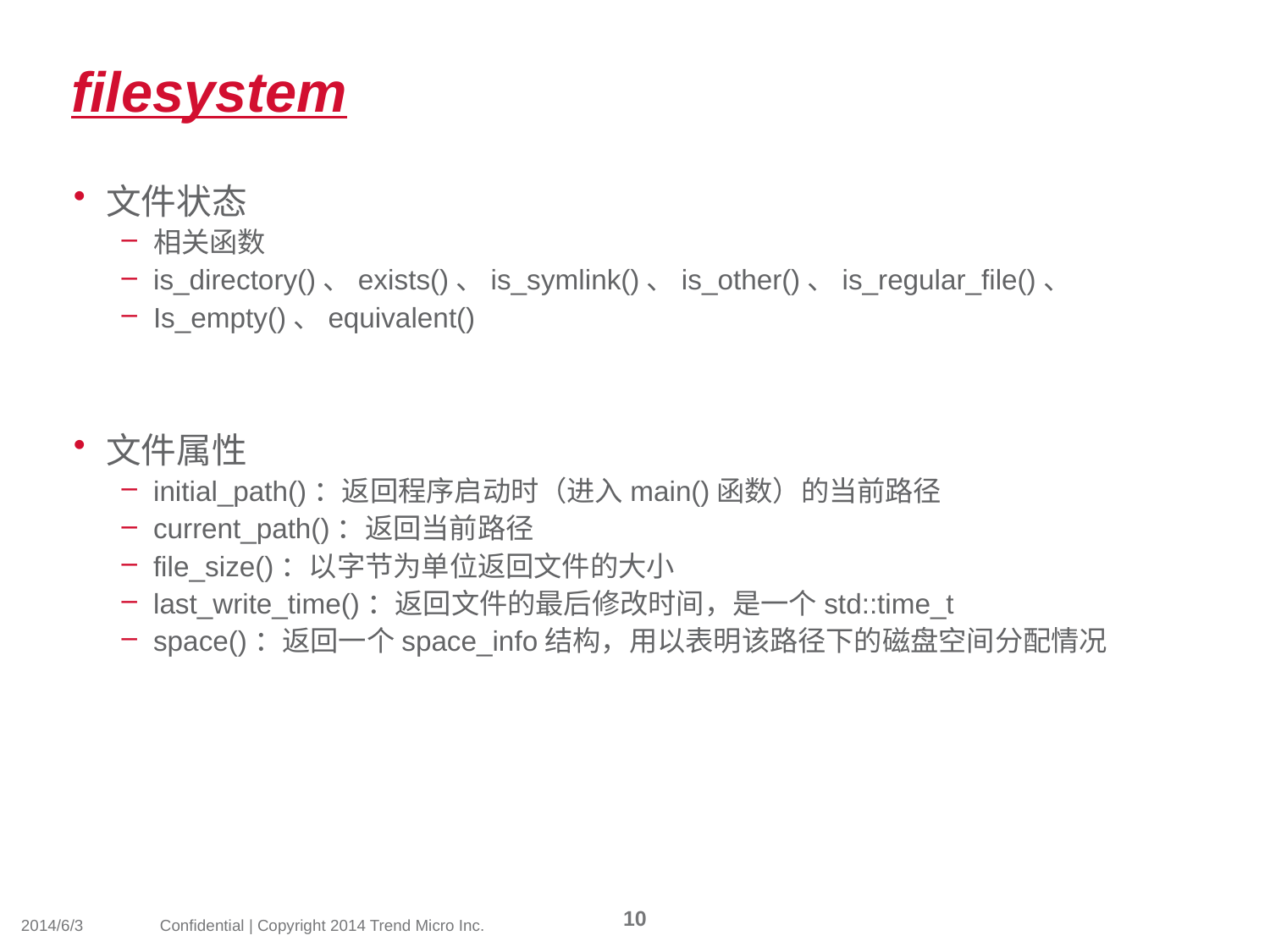

# filesystem
文件状态
相关函数
is_directory()、exists()、is_symlink()、is_other()、is_regular_file()、
Is_empty()、equivalent()

文件属性
initial_path()：返回程序启动时（进入main()函数）的当前路径
current_path()：返回当前路径
file_size()：以字节为单位返回文件的大小
last_write_time()：返回文件的最后修改时间，是一个std::time_t
space()：返回一个space_info结构，用以表明该路径下的磁盘空间分配情况
10
2014/6/3
Confidential | Copyright 2014 Trend Micro Inc.